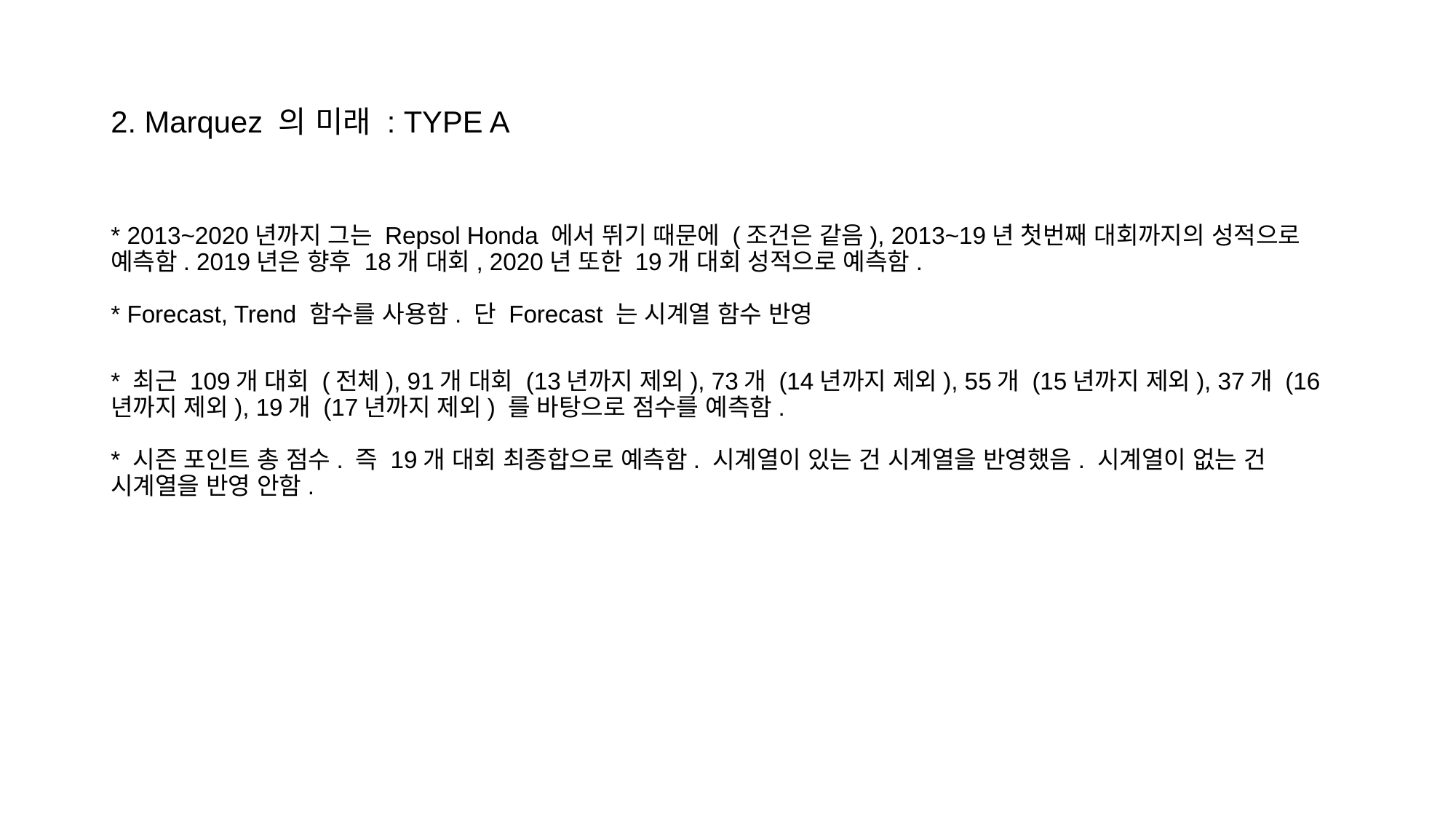

# 2. Marquez 의 미래 : TYPE A
* 2013~2020년까지 그는 Repsol Honda 에서 뛰기 때문에 (조건은 같음), 2013~19년 첫번째 대회까지의 성적으로 예측함. 2019년은 향후 18개 대회, 2020년 또한 19개 대회 성적으로 예측함.
* Forecast, Trend 함수를 사용함. 단 Forecast 는 시계열 함수 반영
* 최근 109개 대회 (전체), 91개 대회 (13년까지 제외), 73개 (14년까지 제외), 55개 (15년까지 제외), 37개 (16년까지 제외), 19개 (17년까지 제외) 를 바탕으로 점수를 예측함.
* 시즌 포인트 총 점수. 즉 19개 대회 최종합으로 예측함. 시계열이 있는 건 시계열을 반영했음. 시계열이 없는 건 시계열을 반영 안함.